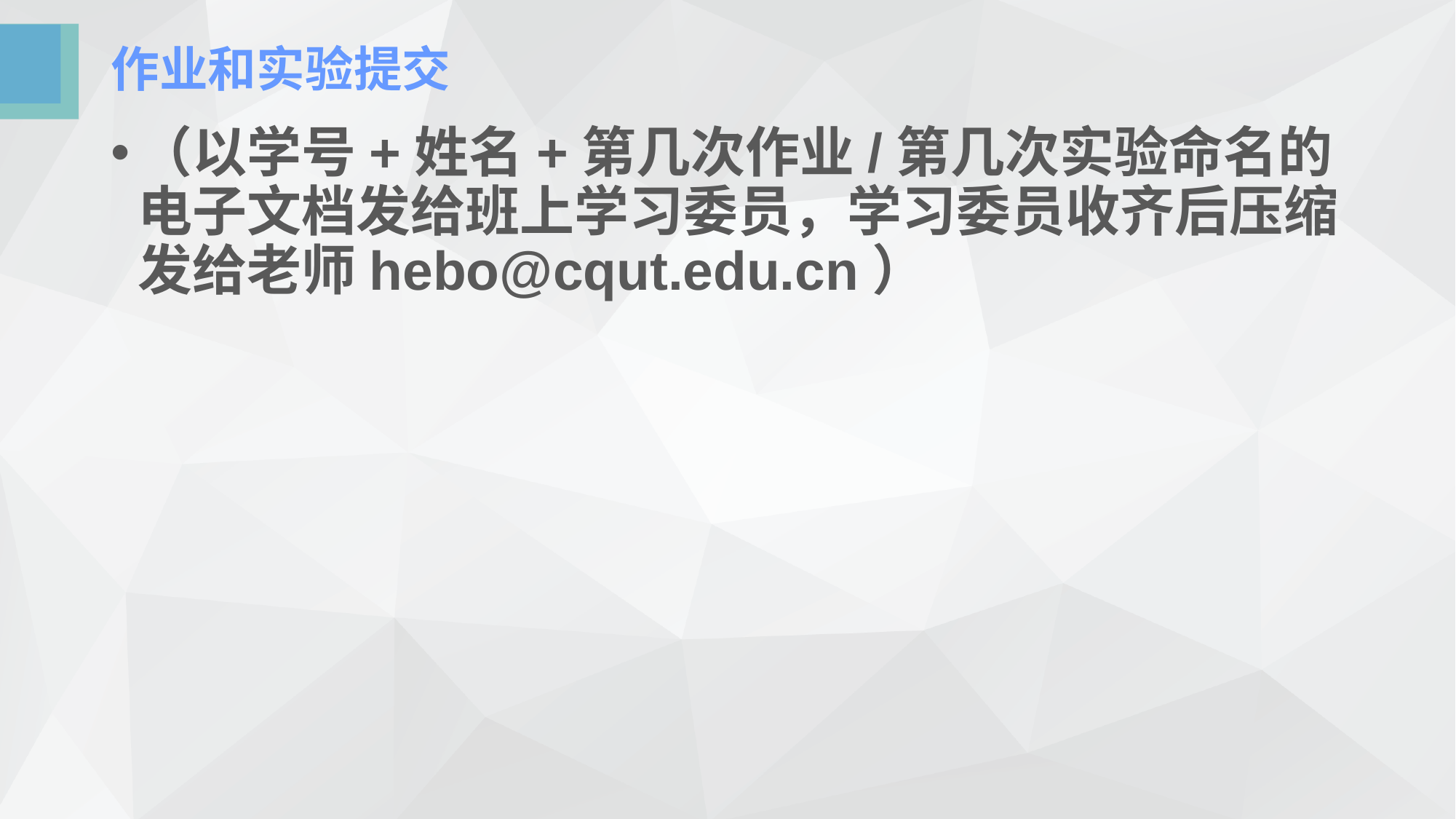

# 作业和实验提交
（以学号+姓名+第几次作业/第几次实验命名的电子文档发给班上学习委员，学习委员收齐后压缩发给老师hebo@cqut.edu.cn）

4